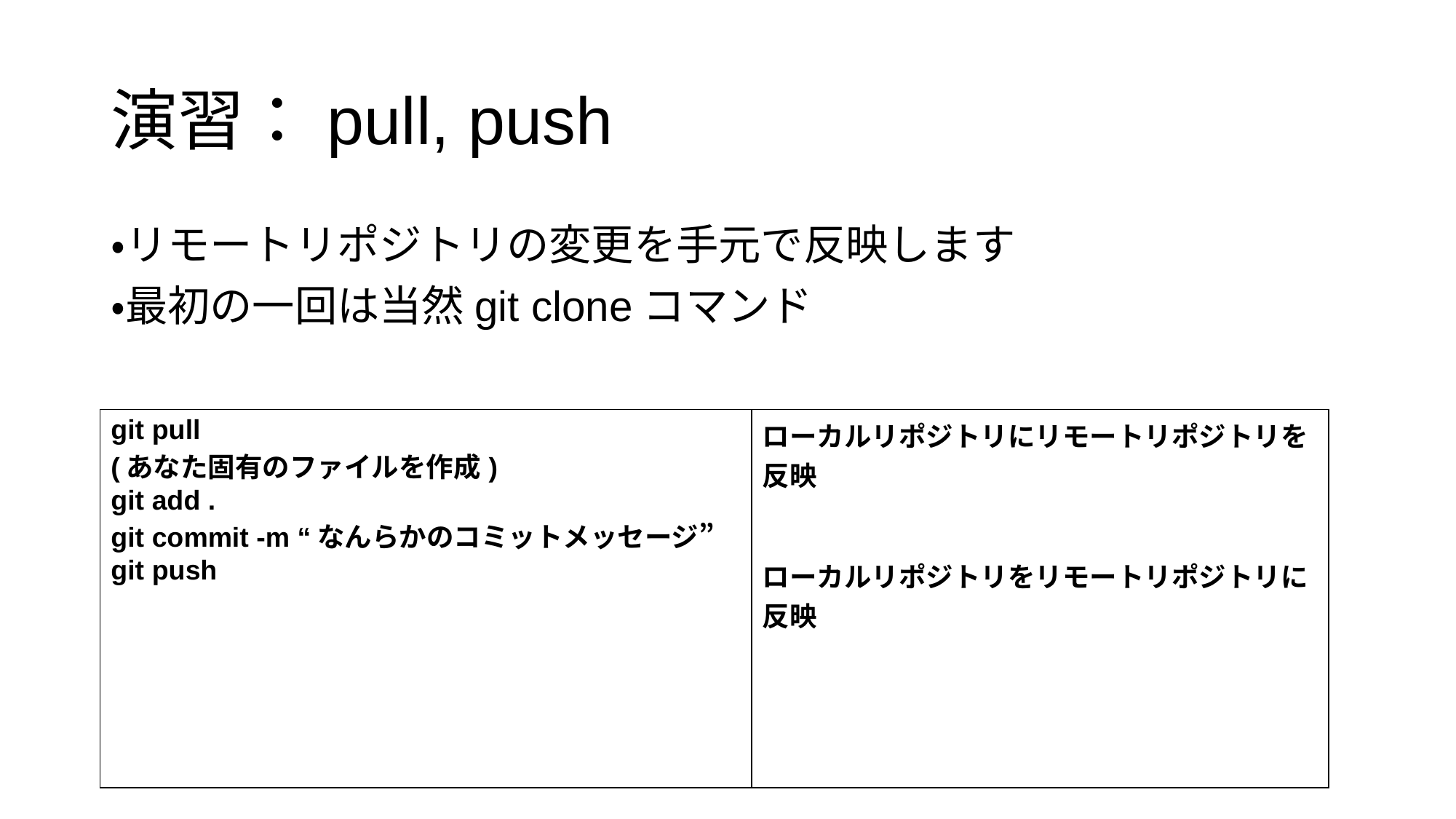

# 演習：pull, push
・リモートリポジトリの変更を手元で反映します
・最初の一回は当然git cloneコマンド
| git pull (あなた固有のファイルを作成) git add . git commit -m “なんらかのコミットメッセージ” git push | ローカルリポジトリにリモートリポジトリを反映 ローカルリポジトリをリモートリポジトリに反映 |
| --- | --- |